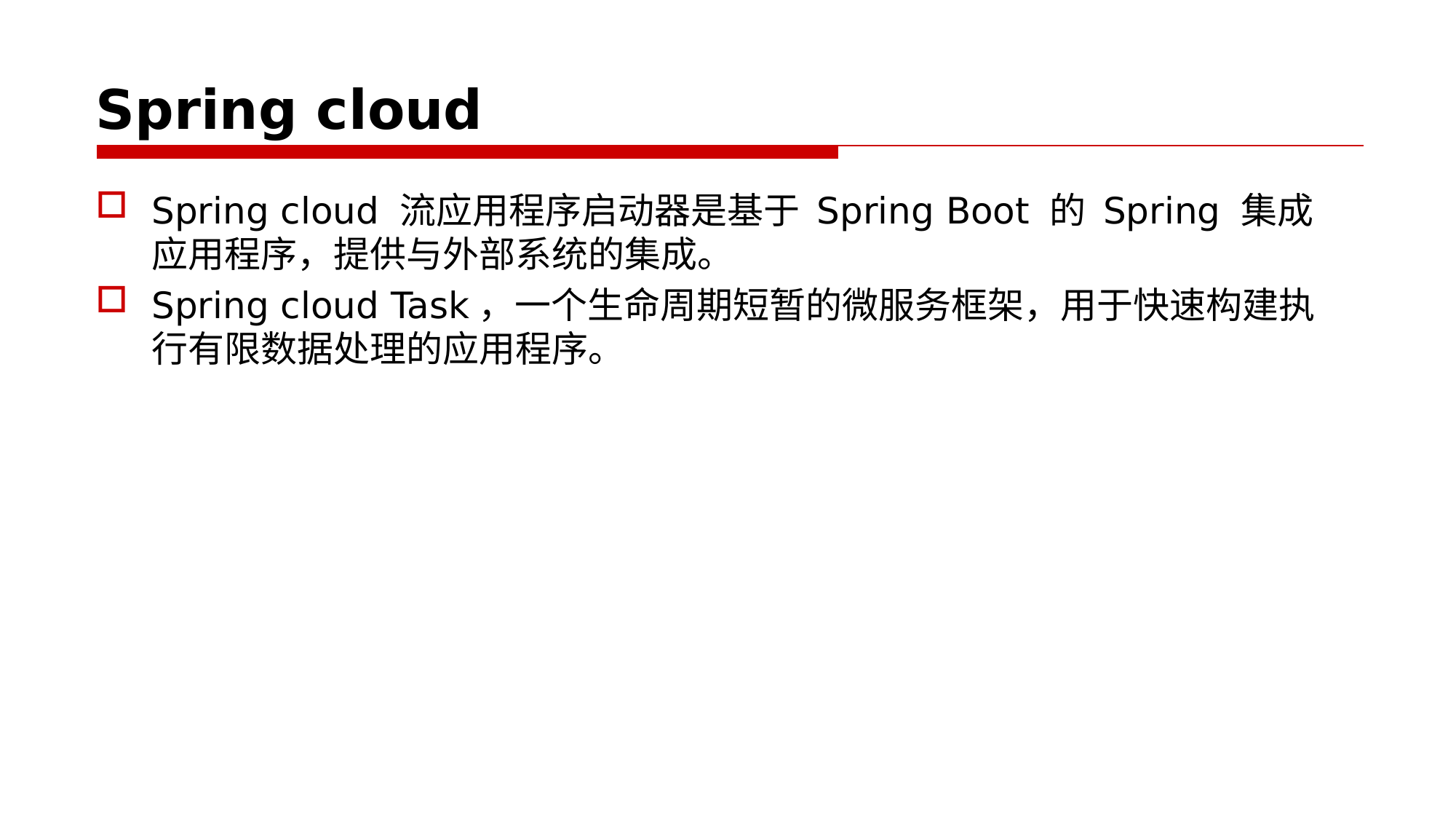

# Spring cloud
Spring cloud 流应用程序启动器是基于 Spring Boot 的 Spring 集成应用程序，提供与外部系统的集成。
Spring cloud Task，一个生命周期短暂的微服务框架，用于快速构建执行有限数据处理的应用程序。